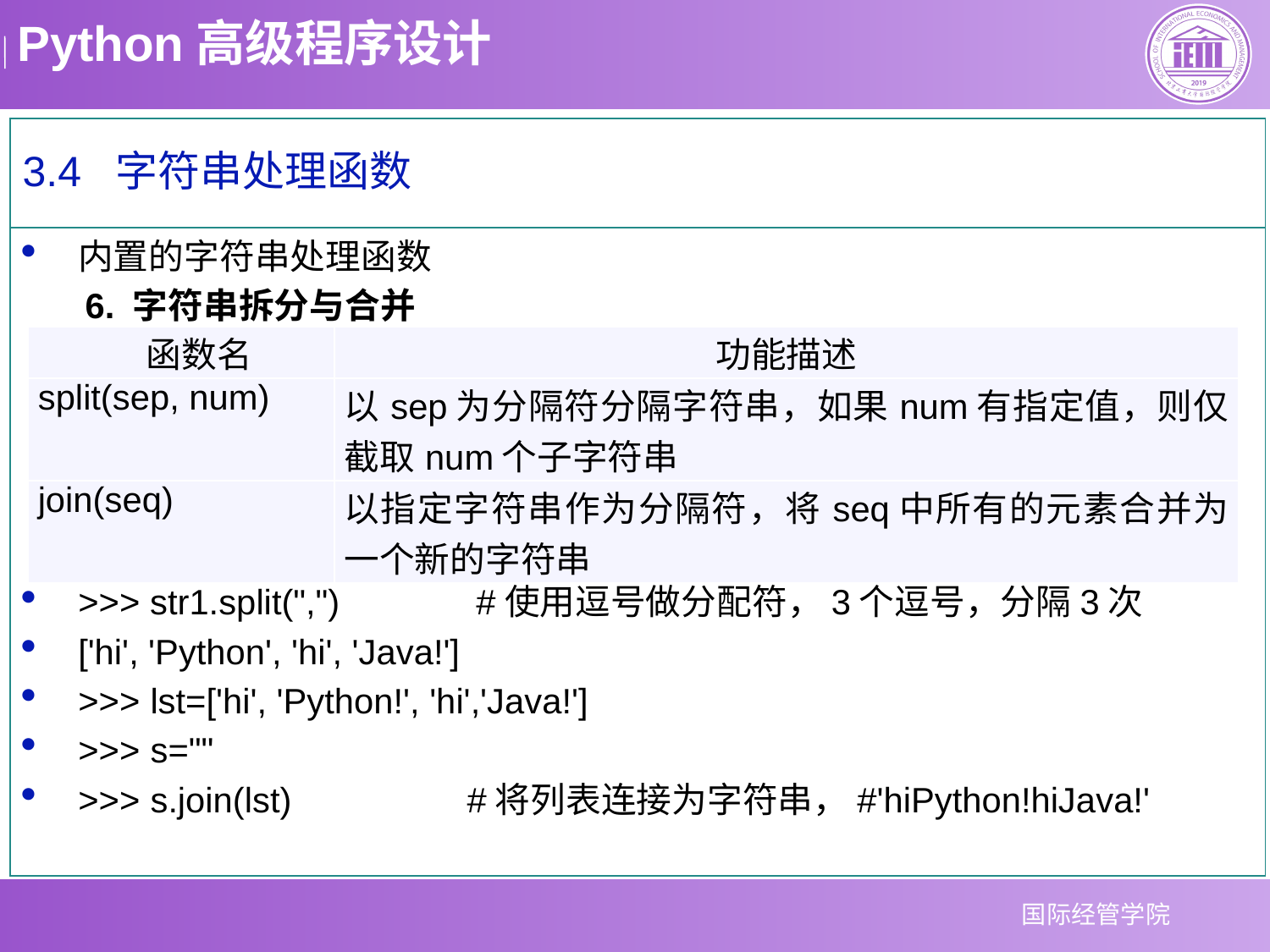

3.4  字符串处理函数
内置的字符串处理函数
6. 字符串拆分与合并

>>> str1="hi,Python,hi,Java!"
>>> str1.split(",")              #使用逗号做分配符，3个逗号，分隔3次
['hi', 'Python', 'hi', 'Java!']
>>> lst=['hi', 'Python!', 'hi','Java!']
>>> s=""
>>> s.join(lst)                  #将列表连接为字符串，#'hiPython!hiJava!'

| 函数名 | 功能描述 |
| --- | --- |
| split(sep, num) | 以sep为分隔符分隔字符串，如果num有指定值，则仅截取num个子字符串 |
| join(seq) | 以指定字符串作为分隔符，将seq中所有的元素合并为一个新的字符串 |